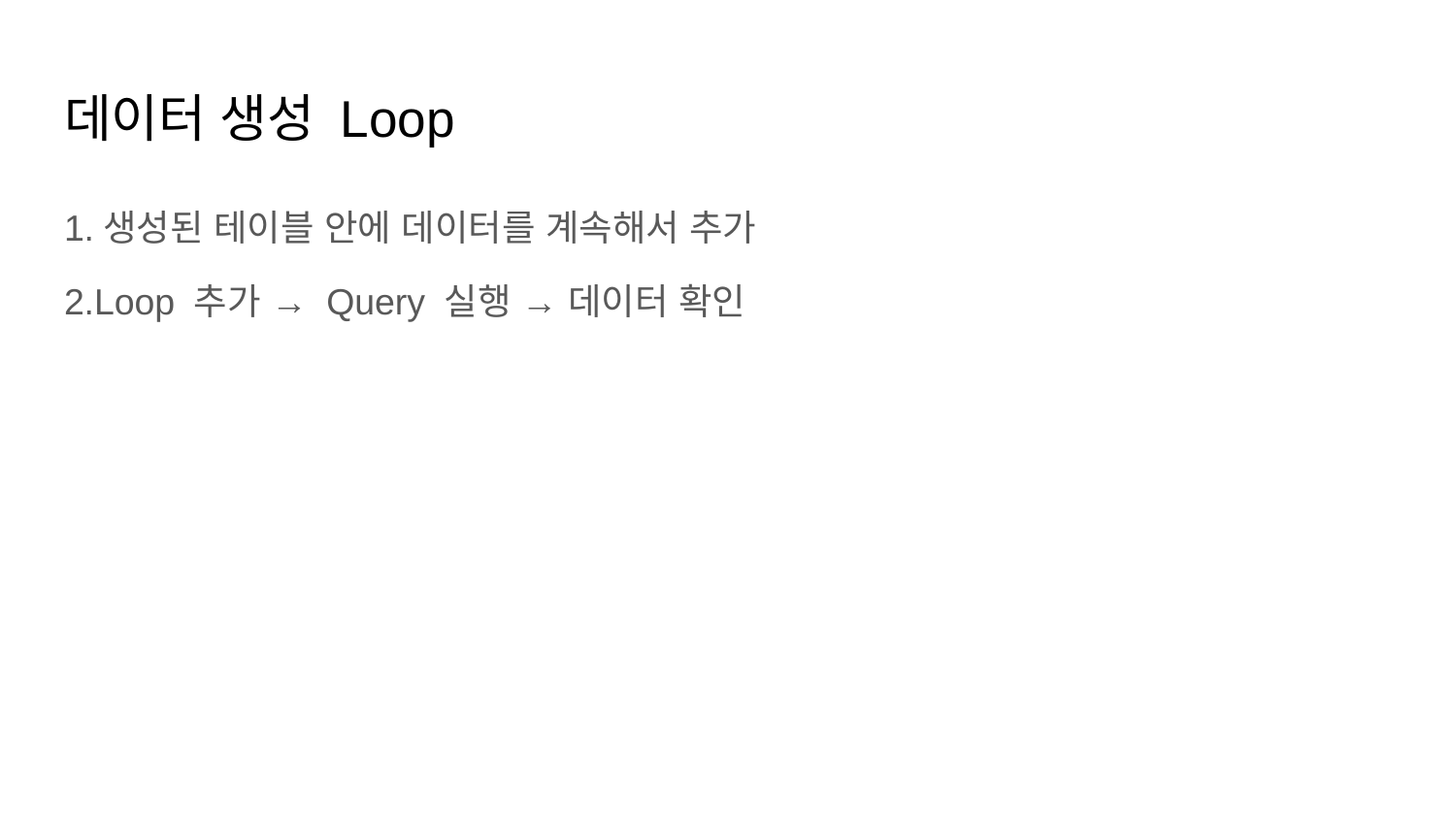

# 데이터 생성 Loop
1.생성된 테이블 안에 데이터를 계속해서 추가
2.Loop 추가 → Query 실행 → 데이터 확인